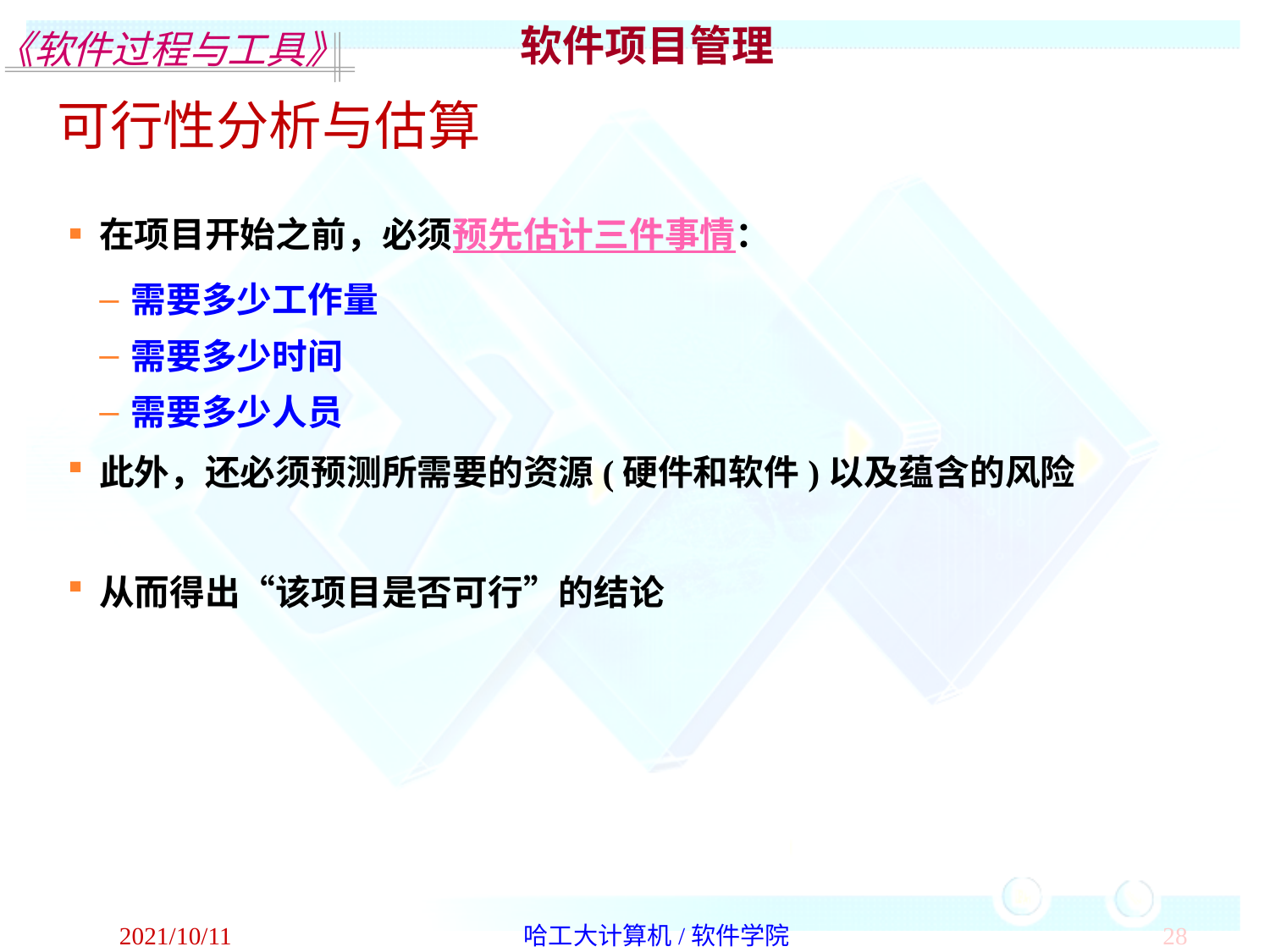

软件项目管理
可行性分析与估算
在项目开始之前，必须预先估计三件事情：
需要多少工作量
需要多少时间
需要多少人员
此外，还必须预测所需要的资源(硬件和软件)以及蕴含的风险

从而得出“该项目是否可行”的结论